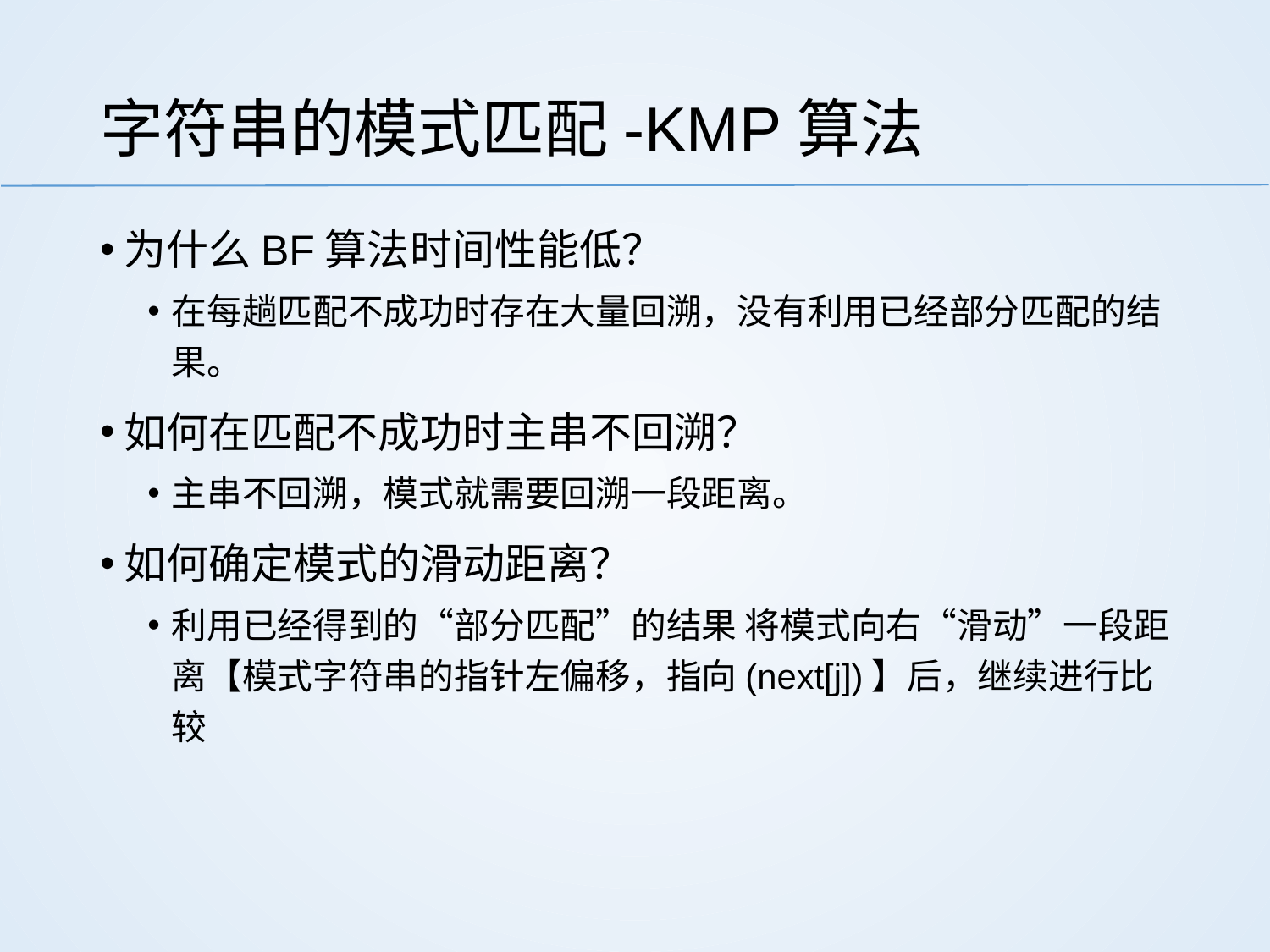

# 字符串的模式匹配-KMP算法
为什么BF算法时间性能低？
在每趟匹配不成功时存在大量回溯，没有利用已经部分匹配的结果。
如何在匹配不成功时主串不回溯？
主串不回溯，模式就需要回溯一段距离。
如何确定模式的滑动距离？
利用已经得到的“部分匹配”的结果 将模式向右“滑动”一段距离【模式字符串的指针左偏移，指向(next[j])】后，继续进行比较